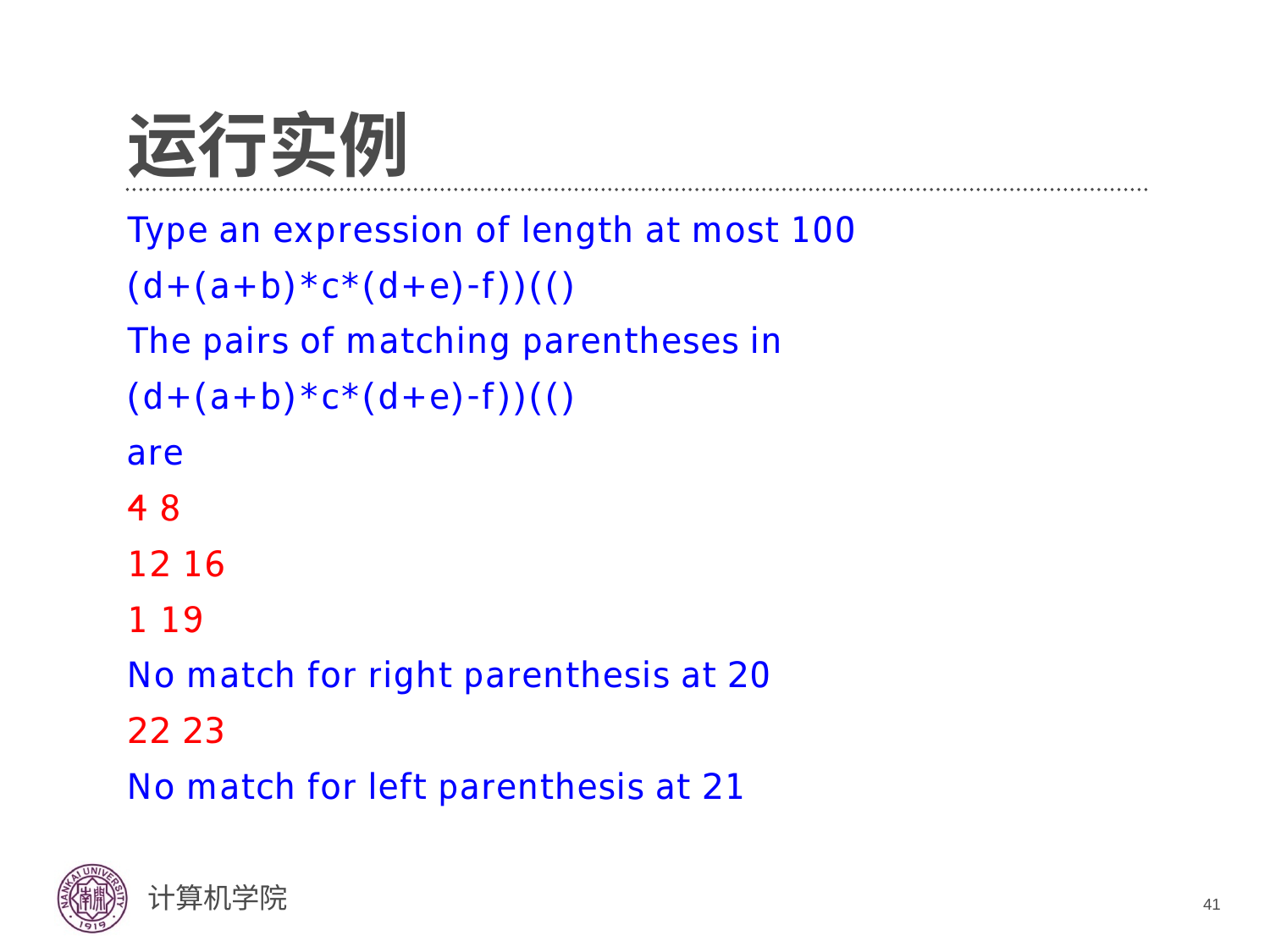

# 运行实例
Type an expression of length at most 100
(d+(a+b)*c*(d+e)-f))(()
The pairs of matching parentheses in
(d+(a+b)*c*(d+e)-f))(()
are
4 8
12 16
1 19
No match for right parenthesis at 20
22 23
No match for left parenthesis at 21
41